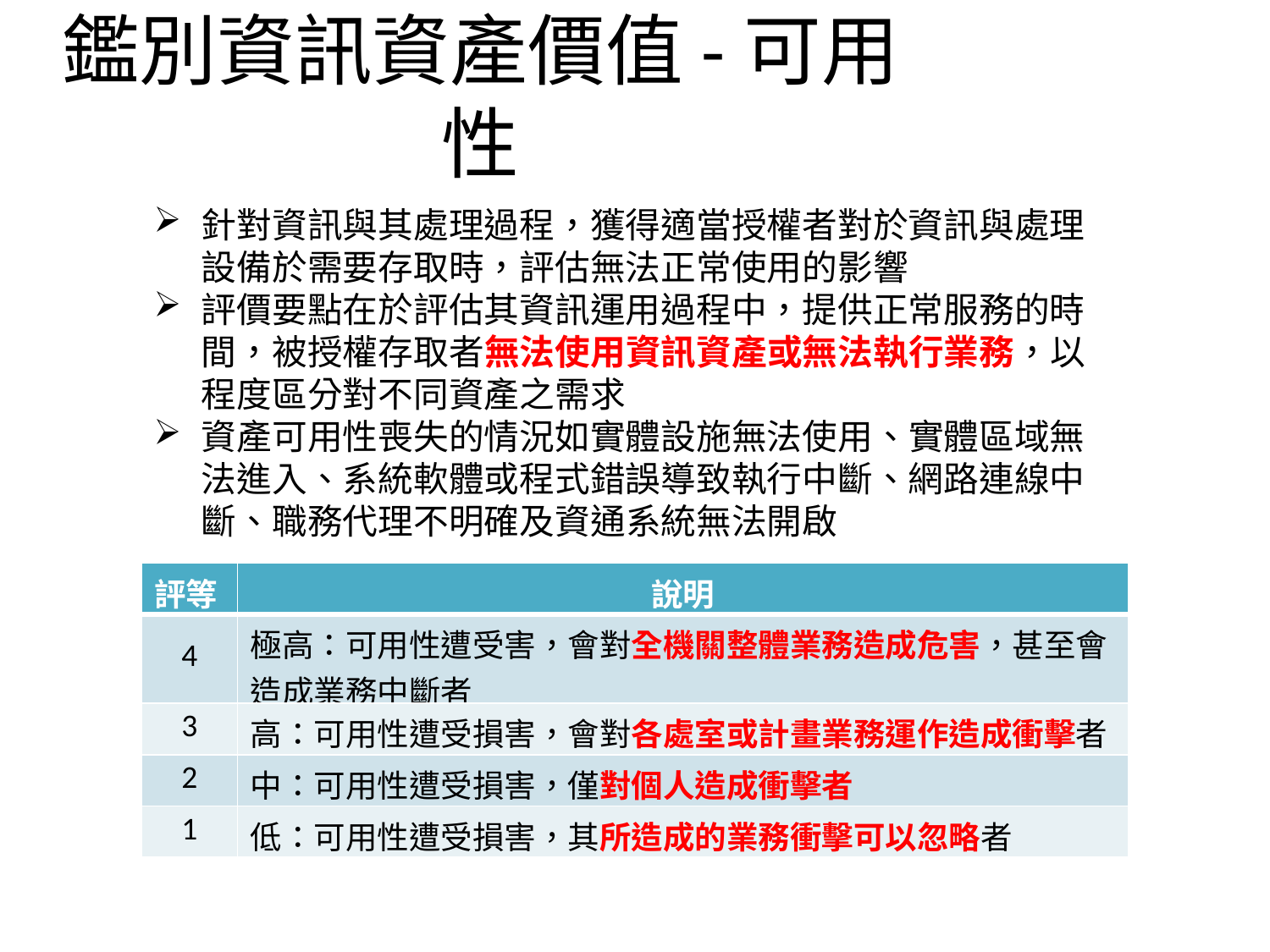

# 鑑別資訊資產價值-可用性
針對資訊與其處理過程，獲得適當授權者對於資訊與處理設備於需要存取時，評估無法正常使用的影響
評價要點在於評估其資訊運用過程中，提供正常服務的時間，被授權存取者無法使用資訊資產或無法執行業務，以程度區分對不同資產之需求
資產可用性喪失的情況如實體設施無法使用、實體區域無法進入、系統軟體或程式錯誤導致執行中斷、網路連線中斷、職務代理不明確及資通系統無法開啟
| 評等 | 說明 |
| --- | --- |
| 4 | 極高：可用性遭受害，會對全機關整體業務造成危害，甚至會造成業務中斷者 |
| 3 | 高：可用性遭受損害，會對各處室或計畫業務運作造成衝擊者 |
| 2 | 中：可用性遭受損害，僅對個人造成衝擊者 |
| 1 | 低：可用性遭受損害，其所造成的業務衝擊可以忽略者 |